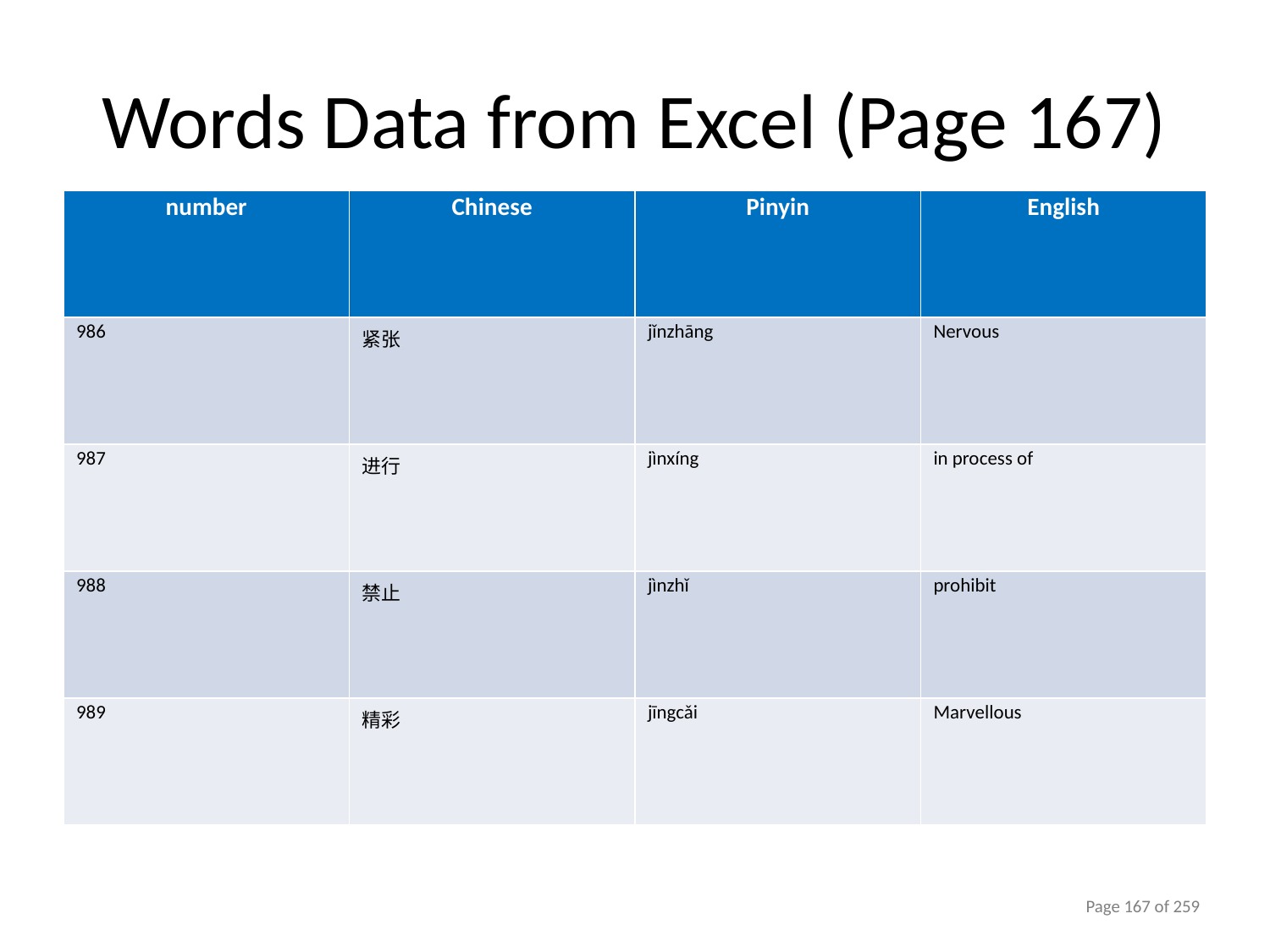

# Words Data from Excel (Page 167)
| number | Chinese | Pinyin | English |
| --- | --- | --- | --- |
| 986 | 紧张 | jǐnzhāng | Nervous |
| 987 | 进行 | jìnxíng | in process of |
| 988 | 禁止 | jìnzhǐ | prohibit |
| 989 | 精彩 | jīngcǎi | Marvellous |

Page 167 of 259